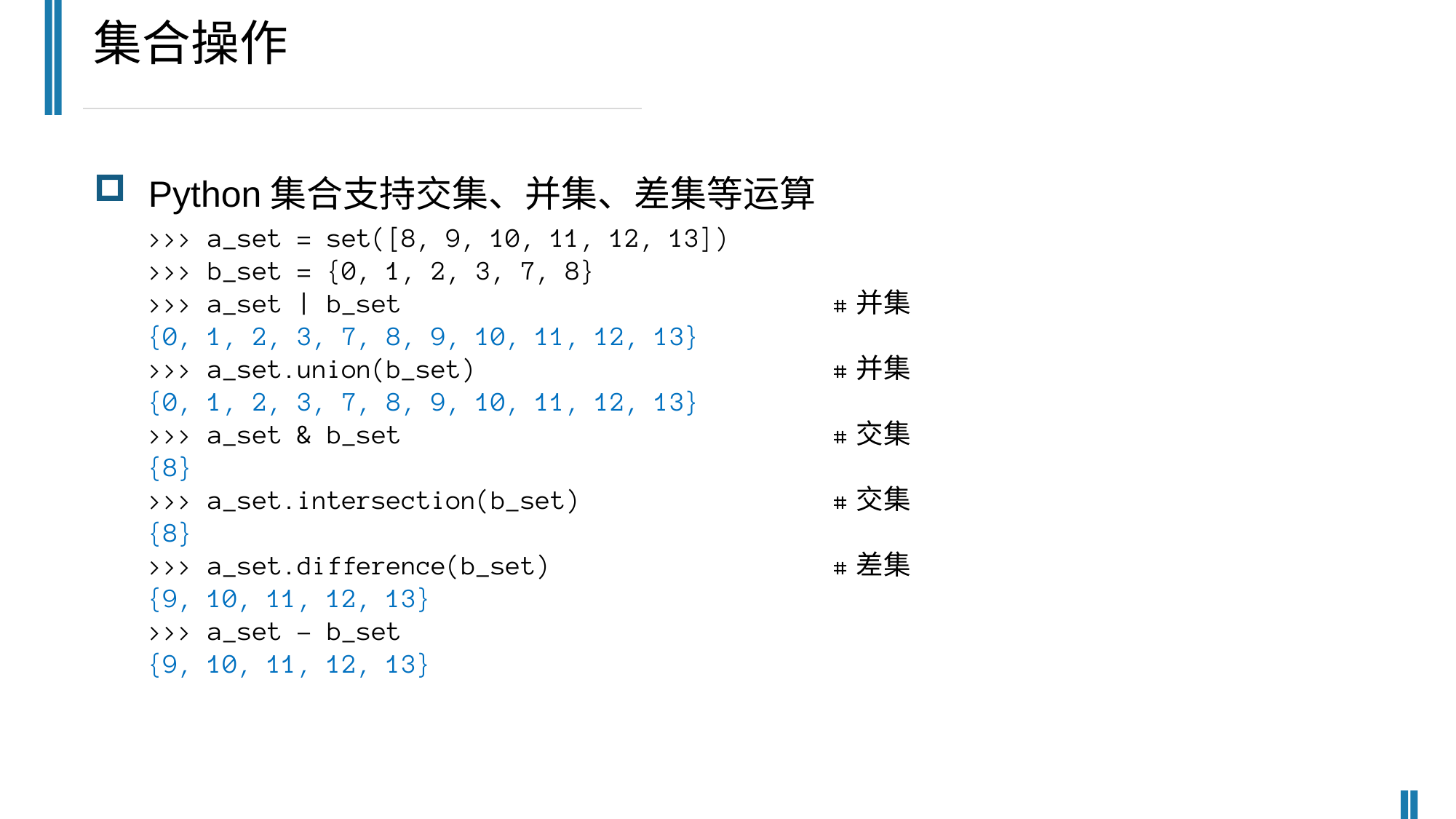

集合操作

Python集合支持交集、并集、差集等运算

>>> a_set = set([8, 9, 10, 11, 12, 13])
>>> b_set = {0, 1, 2, 3, 7, 8}
>>> a_set | b_set                             #并集
{0, 1, 2, 3, 7, 8, 9, 10, 11, 12, 13}
>>> a_set.union(b_set)                        #并集
{0, 1, 2, 3, 7, 8, 9, 10, 11, 12, 13}
>>> a_set & b_set                             #交集
{8}
>>> a_set.intersection(b_set)                 #交集
{8}
>>> a_set.difference(b_set)                   #差集
{9, 10, 11, 12, 13}
>>> a_set - b_set
{9, 10, 11, 12, 13}